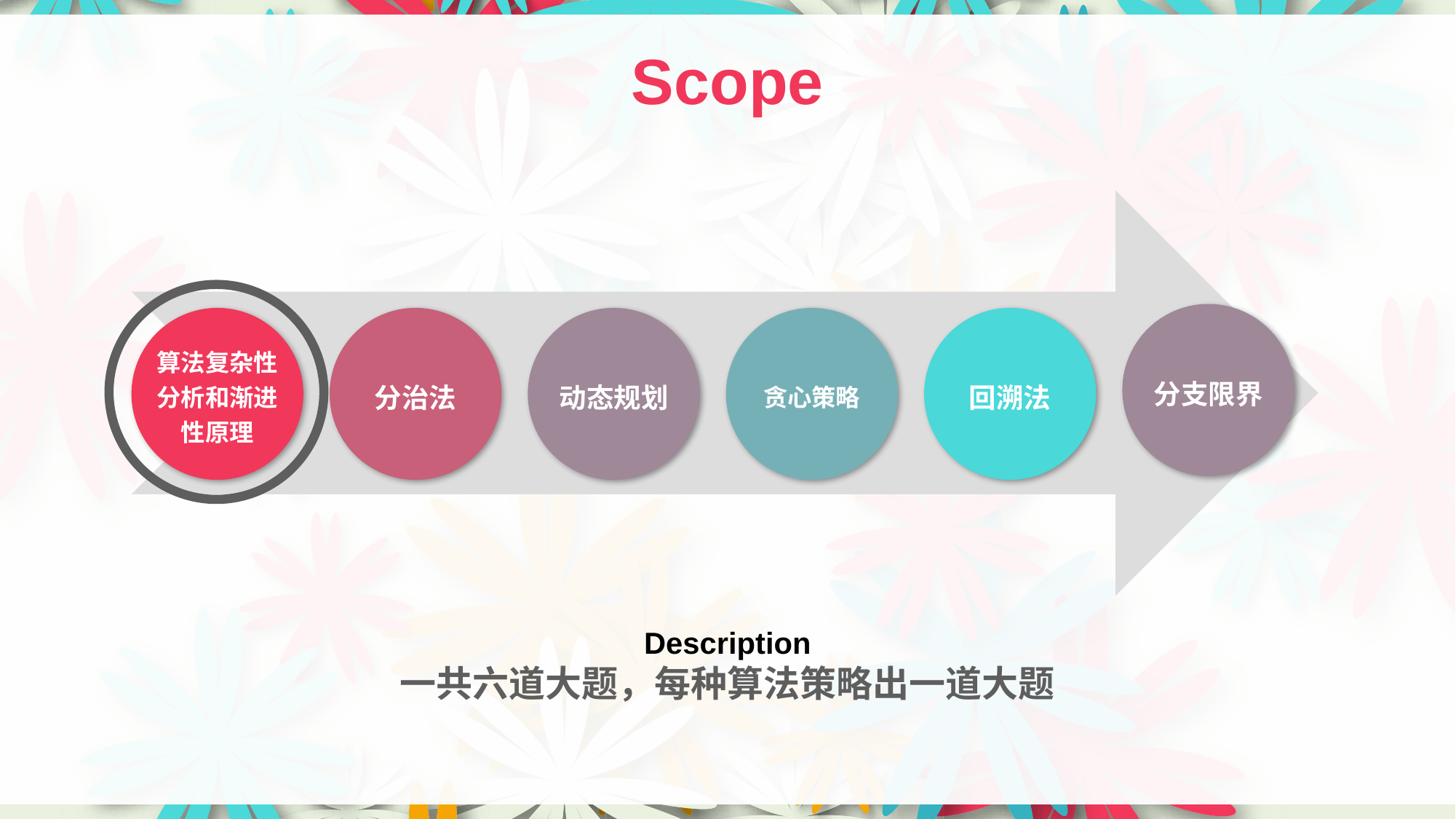

# Scope

分支限界
算法复杂性分析和渐进性原理
分治法
动态规划
贪心策略
回溯法
Description
一共六道大题，每种算法策略出一道大题